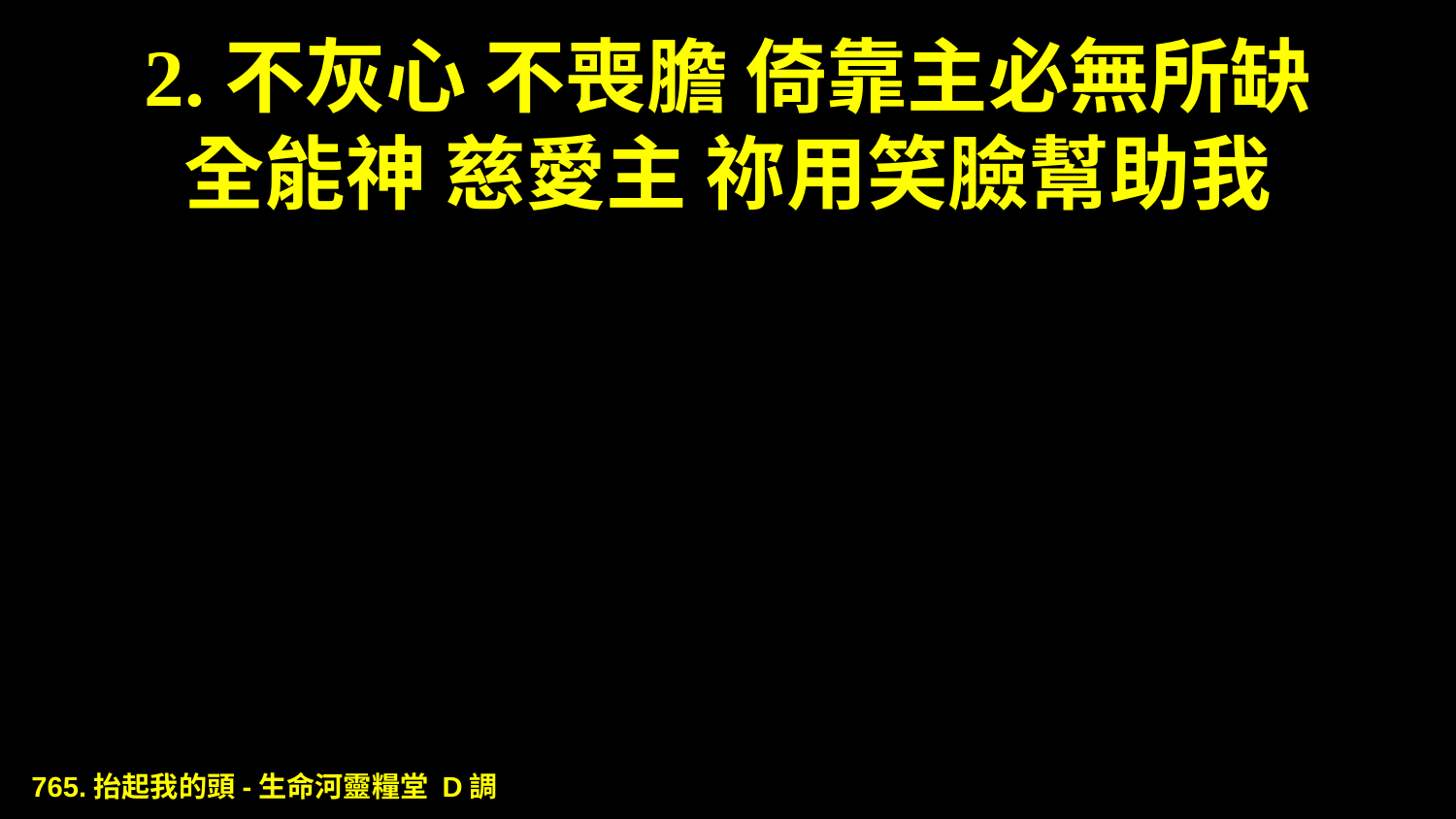

# 2.不灰心 不喪膽 倚靠主必無所缺 全能神 慈愛主 祢用笑臉幫助我
765.抬起我的頭-生命河靈糧堂 D調